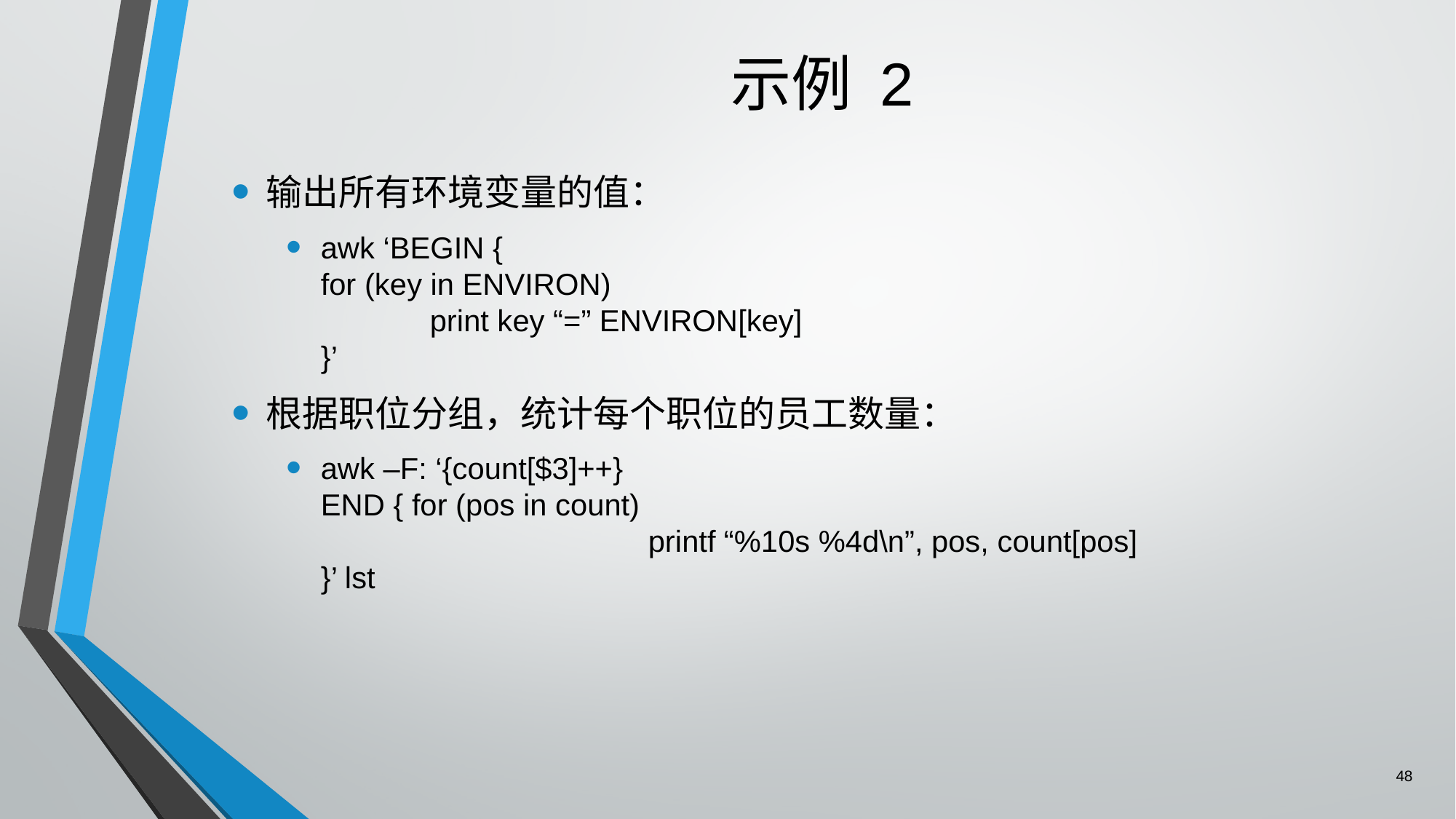

# 示例 2
输出所有环境变量的值：
awk ‘BEGIN {
for (key in ENVIRON)
	print key “=” ENVIRON[key]
}’
根据职位分组，统计每个职位的员工数量：
awk –F: ‘{count[$3]++}
END { for (pos in count)
			printf “%10s %4d\n”, pos, count[pos]
}’ lst
48